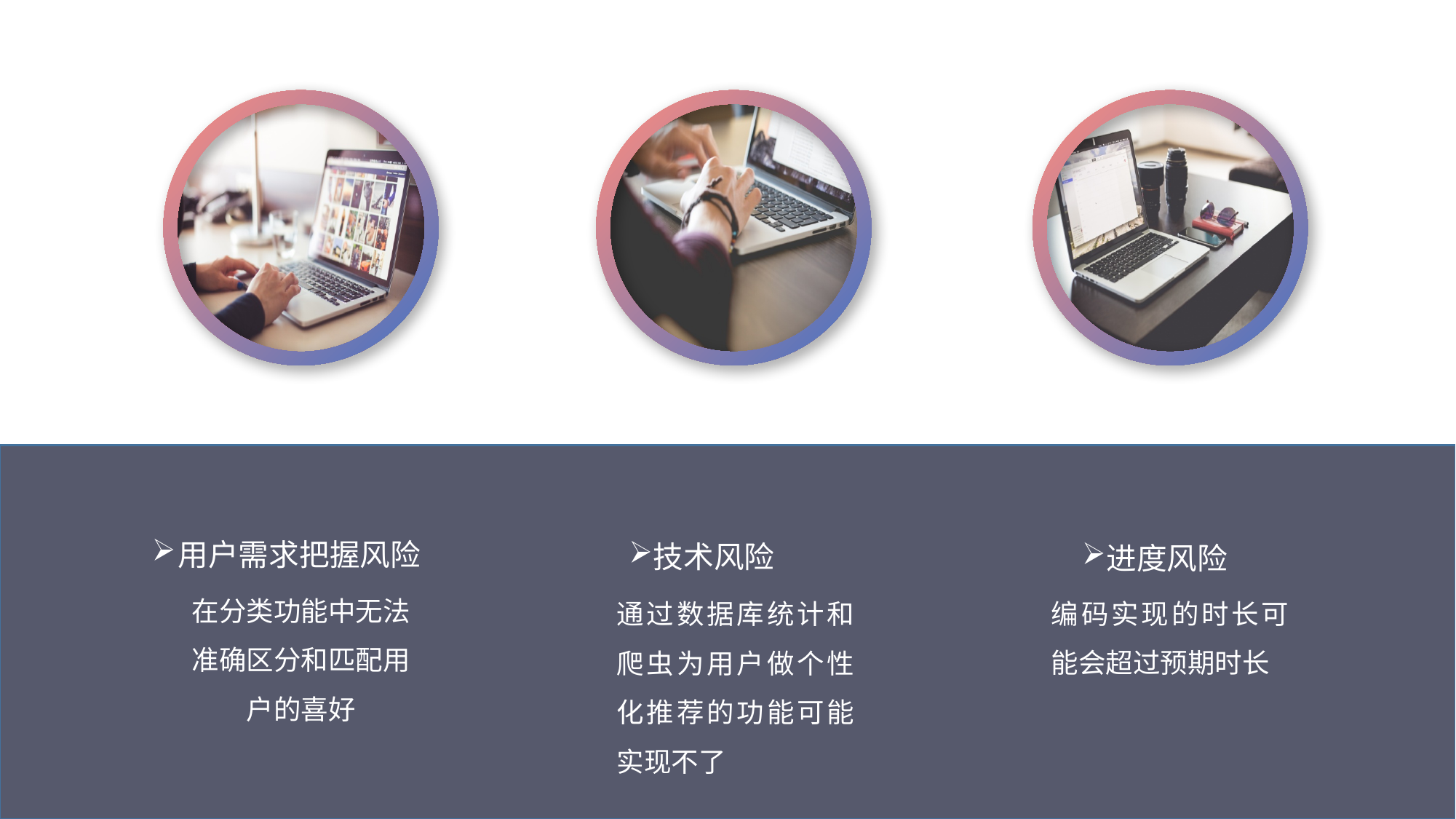

用户需求把握风险
在分类功能中无法
准确区分和匹配用户的喜好
技术风险
通过数据库统计和爬虫为用户做个性化推荐的功能可能实现不了
进度风险
编码实现的时长可能会超过预期时长